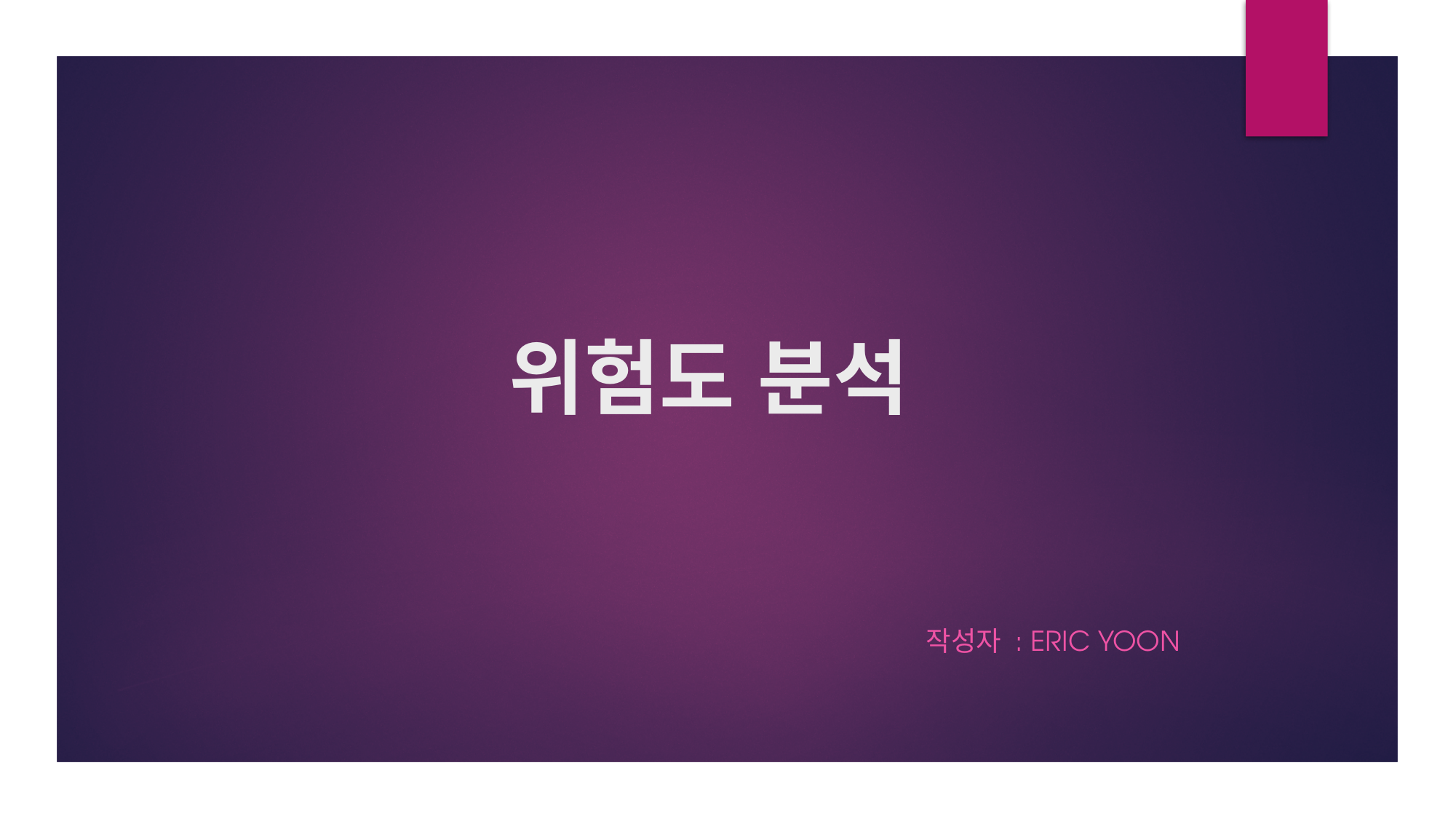

# 위험도 분석

작성자 : Eric YOON